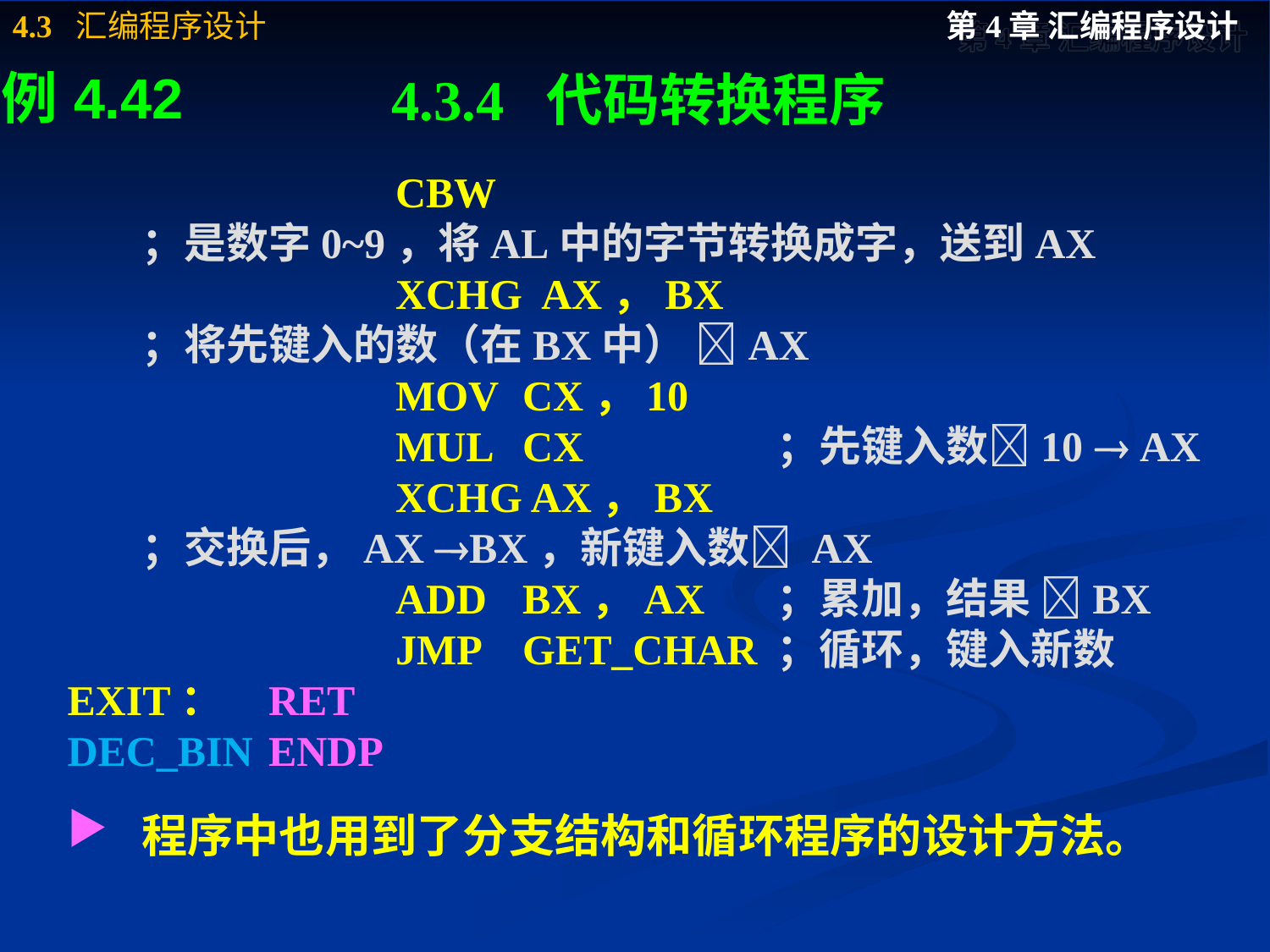

# 4.3.4  代码转换程序
例4.42
			CBW
	；是数字0~9，将AL中的字节转换成字，送到AX
			XCHG  AX，BX
	；将先键入的数（在BX中） →AX
			MOV	CX，10
			MUL	CX		；先键入数×10 → AX
			XCHG AX，BX
	；交换后，AX →BX，新键入数→ AX
			ADD	BX，AX	；累加，结果 →BX
			JMP	GET_CHAR	；循环，键入新数
EXIT：	RET
DEC_BIN	ENDP
程序中也用到了分支结构和循环程序的设计方法。